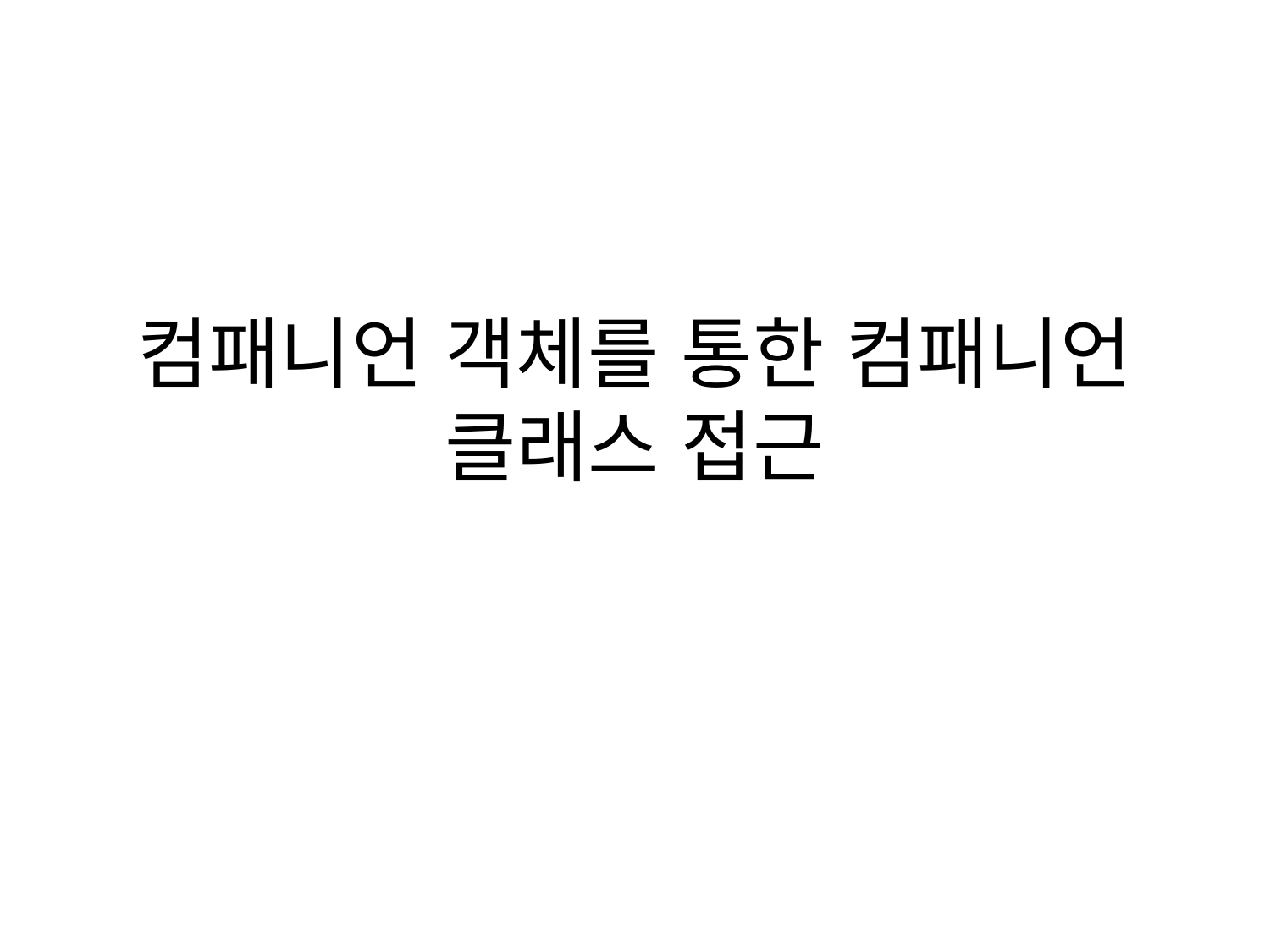

# 컴패니언 객체를 통한 컴패니언 클래스 접근